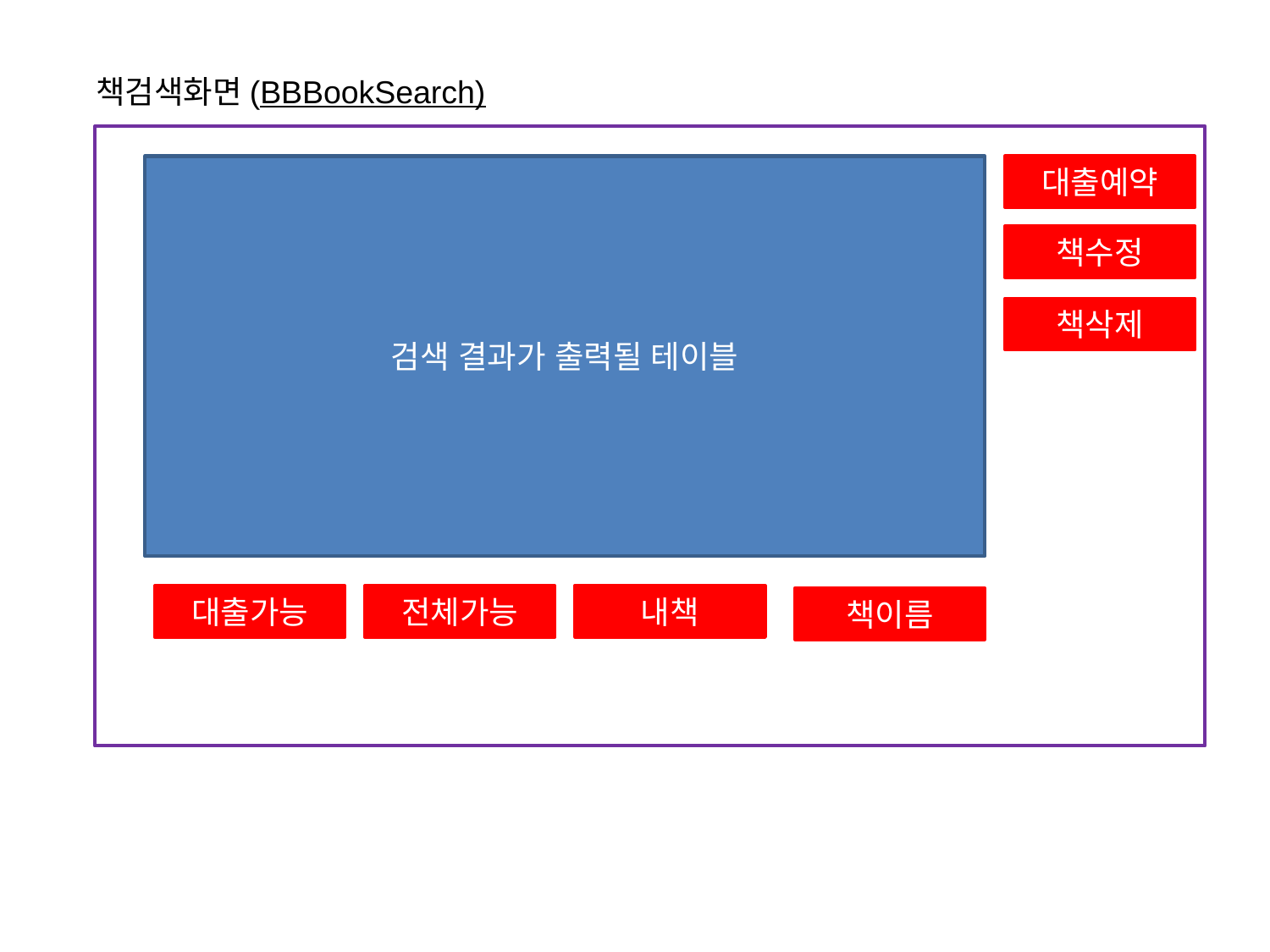

책검색화면(BBBookSearch)

검색 결과가 출력될 테이블
대출예약
책수정
책삭제
내책
대출가능
전체가능
책이름